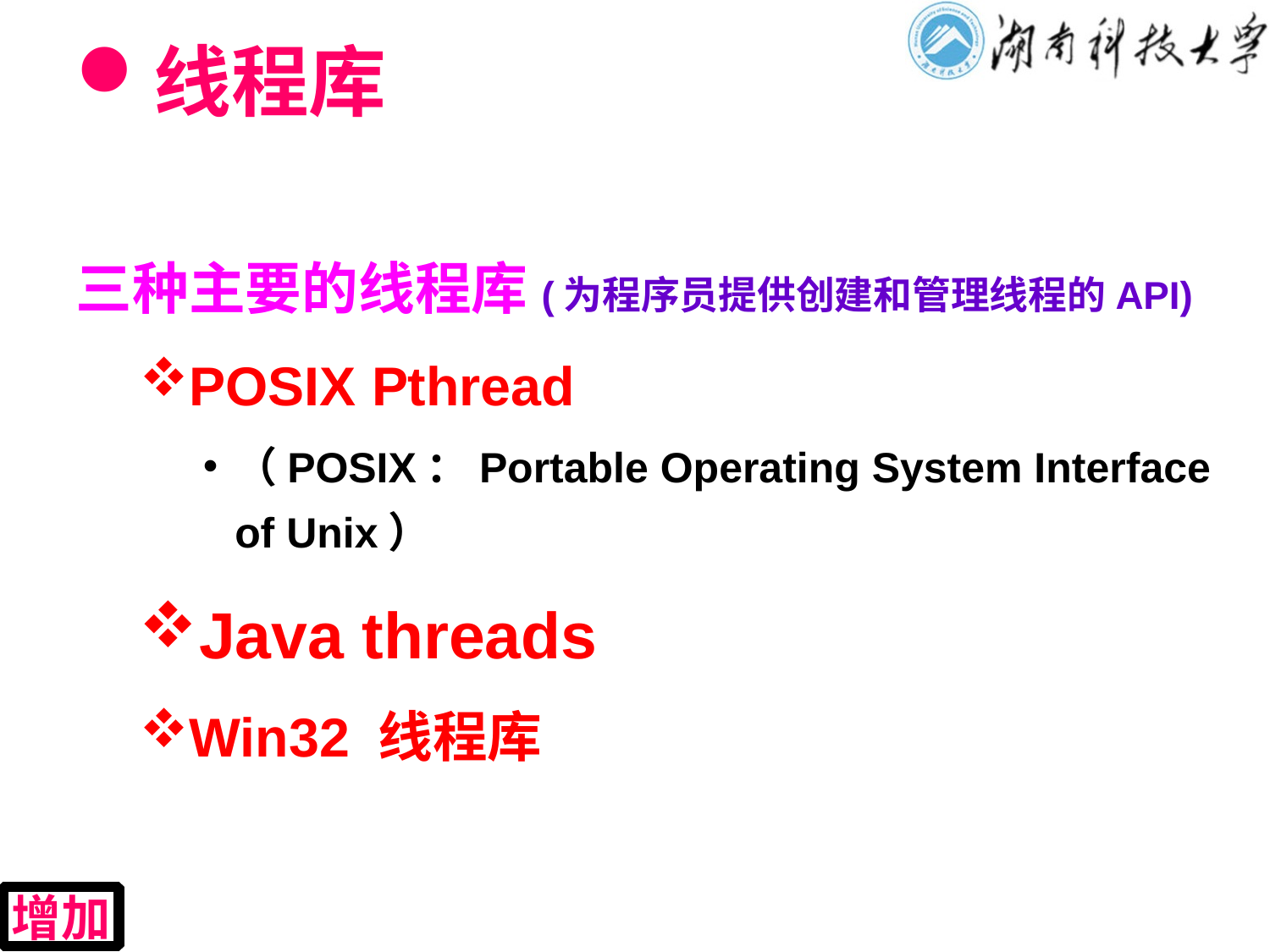

# 线程库
三种主要的线程库(为程序员提供创建和管理线程的API)
POSIX Pthread
（POSIX：Portable Operating System Interface of Unix）
Java threads
Win32 线程库
增加